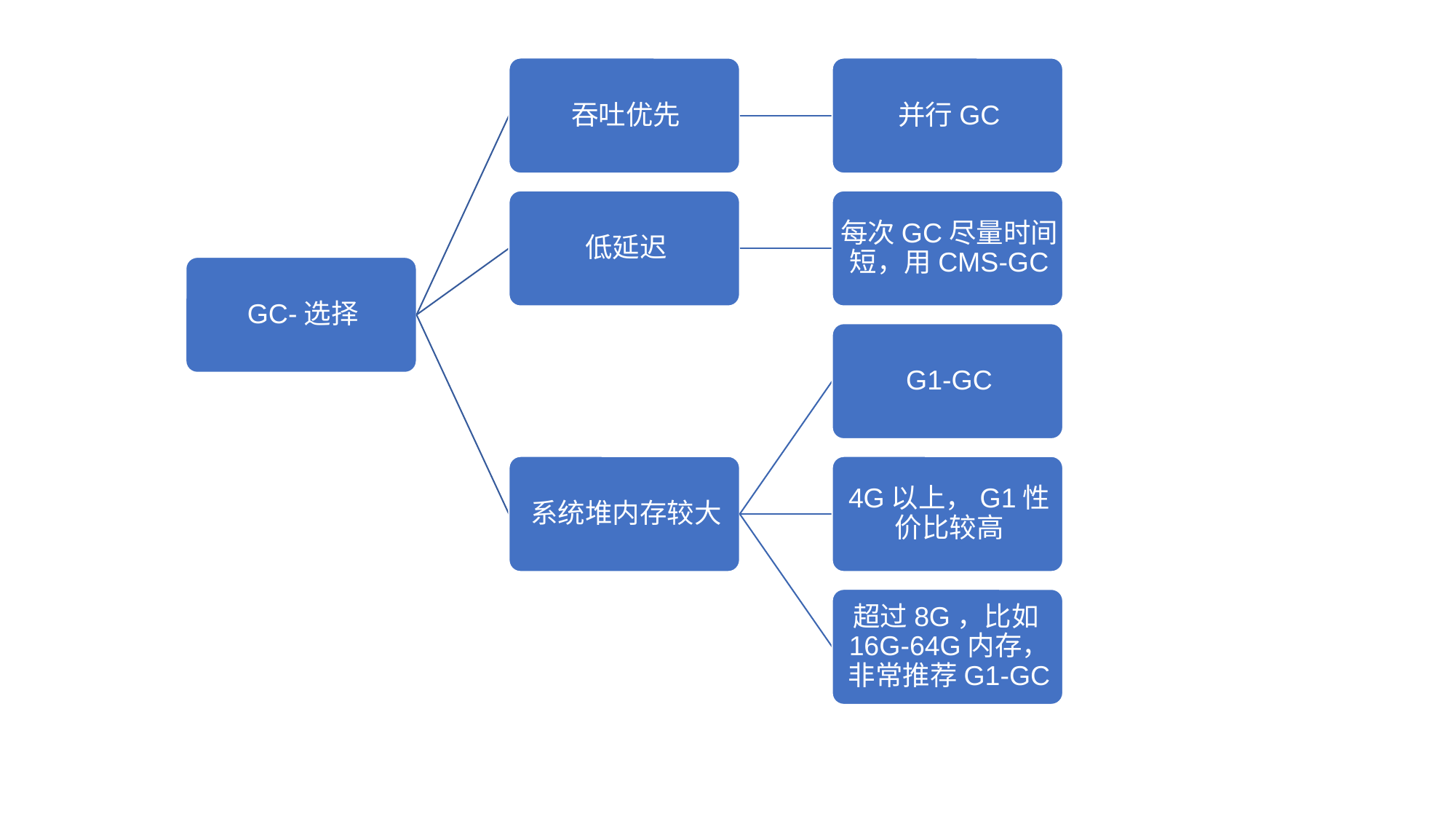

GC-选择

吞吐优先

并行GC

低延迟

每次GC尽量时间短，用CMS-GC

系统堆内存较大

G1-GC

4G以上，G1性价比较高

超过8G，比如16G-64G内存，非常推荐G1-GC